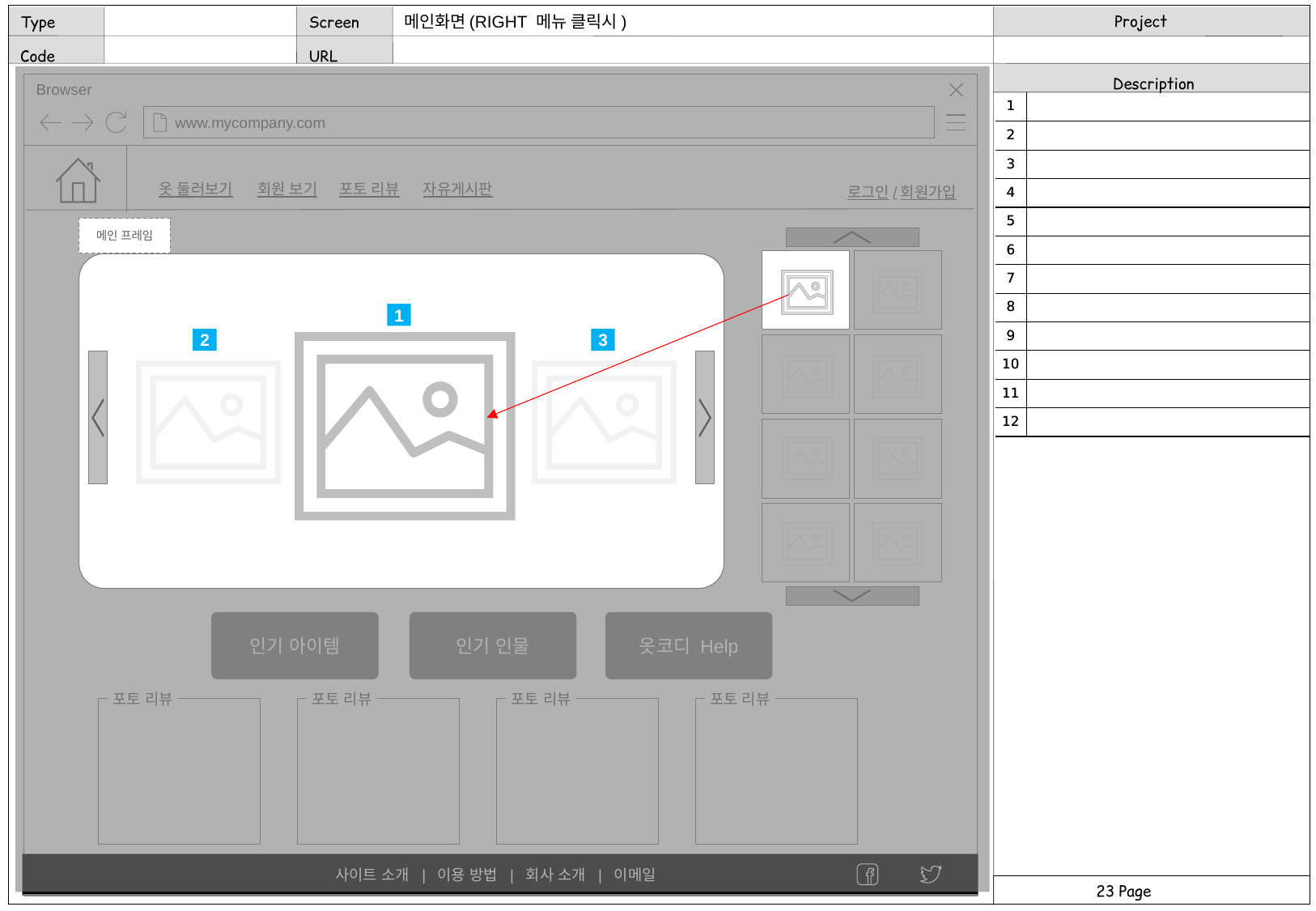

메인화면(RIGHT 메뉴 클릭시)

Browser

www.mycompany.com

| 1 |  |
| --- | --- |
| 2 |  |
| 3 |  |
| 4 |  |
| 5 |  |
| 6 |  |
| 7 |  |
| 8 |  |
| 9 |  |
| 10 |  |
| 11 |  |
| 12 |  |

옷 둘러보기
회원 보기
포토 리뷰
자유게시판
로그인/회원가입
메인 프레임

1
2
3

인기 아이템
인기 인물
옷코디 Help
포토 리뷰

포토 리뷰

포토 리뷰

포토 리뷰

사이트 소개  |  이용 방법  |  회사 소개  |  이메일